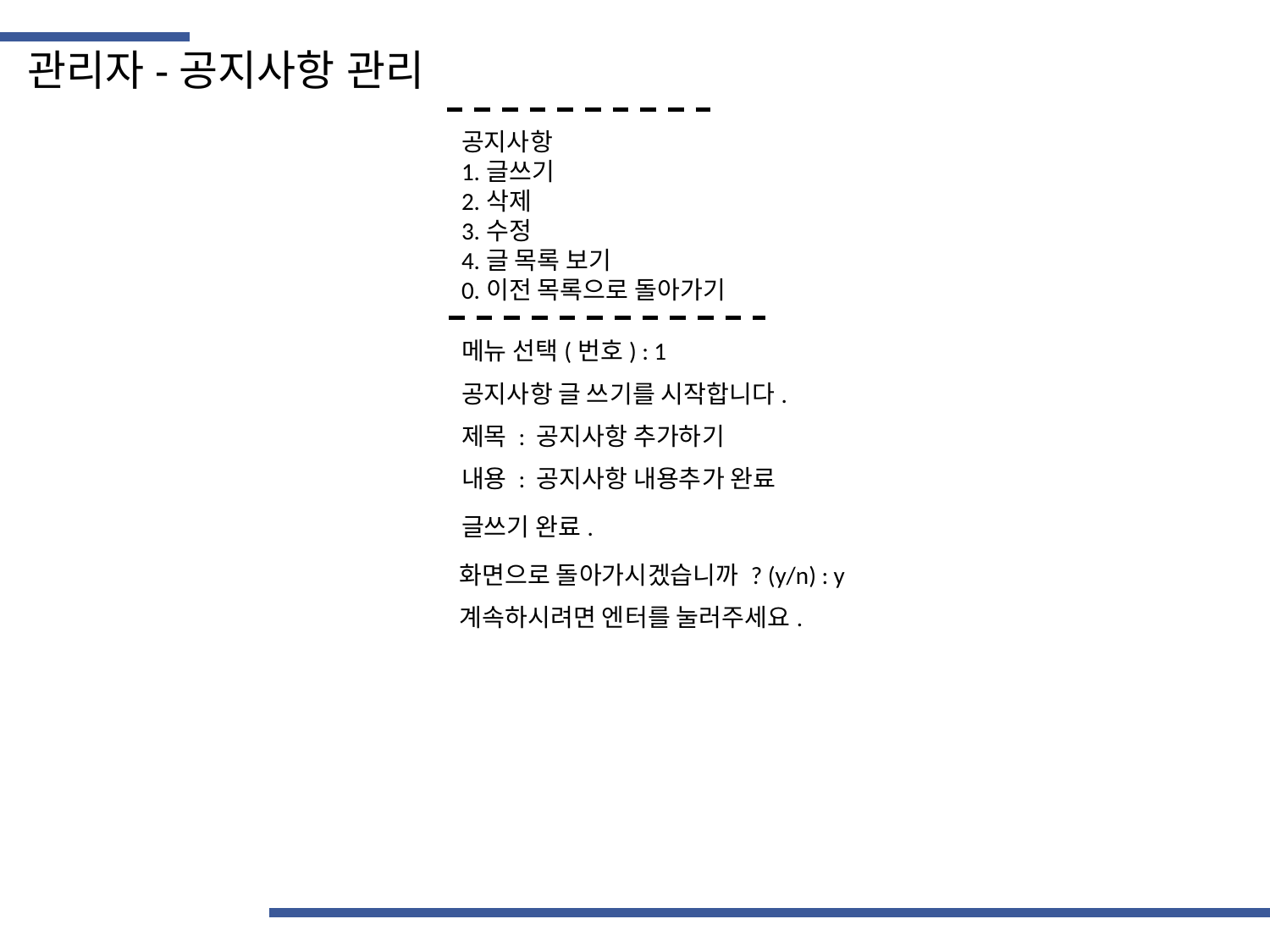

관리자-공지사항 관리
공지사항
1.글쓰기
2.삭제
3.수정
4.글 목록 보기
0.이전 목록으로 돌아가기
메뉴 선택(번호) : 1
공지사항 글 쓰기를 시작합니다.
제목 : 공지사항 추가하기
내용 : 공지사항 내용추가 완료
글쓰기 완료.
화면으로 돌아가시겠습니까 ? (y/n) : y
계속하시려면 엔터를 눌러주세요.